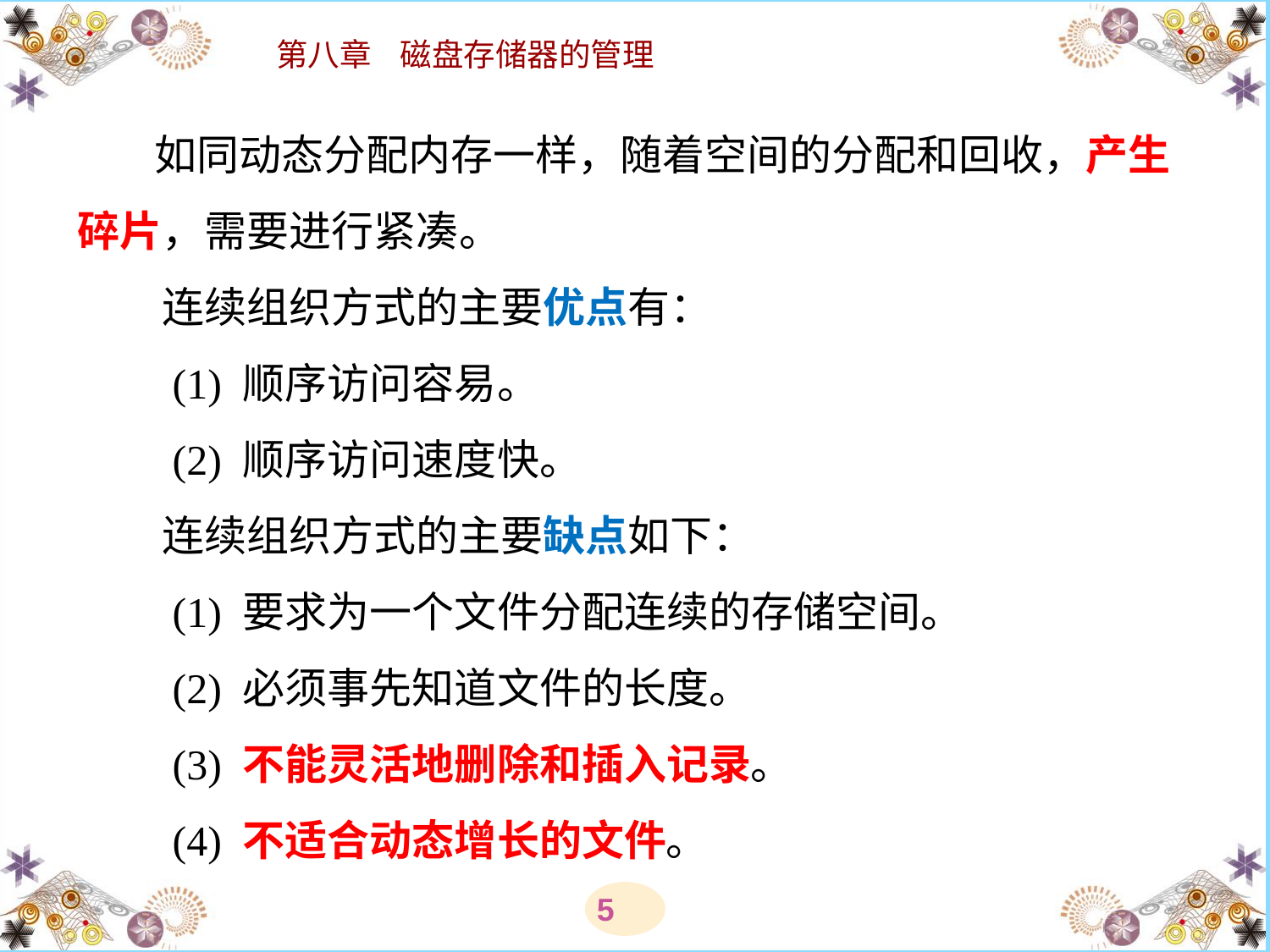

# 如同动态分配内存一样，随着空间的分配和回收，产生碎片，需要进行紧凑。 　　连续组织方式的主要优点有： 　　(1) 顺序访问容易。 　　(2) 顺序访问速度快。 　　连续组织方式的主要缺点如下： 　　(1) 要求为一个文件分配连续的存储空间。 　　(2) 必须事先知道文件的长度。 　　(3) 不能灵活地删除和插入记录。 　　(4) 不适合动态增长的文件。